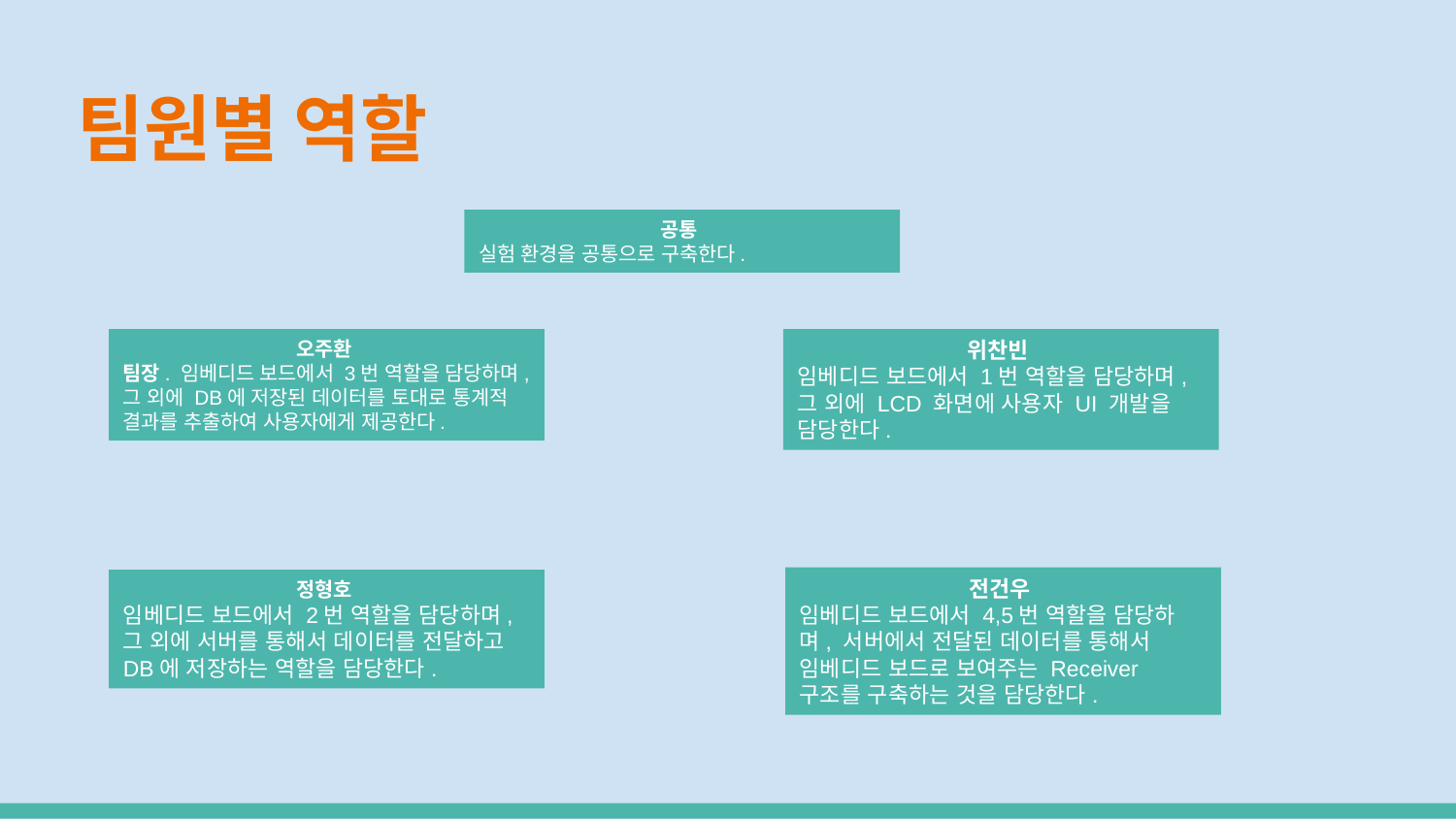

팀원별 역할
공통
실험 환경을 공통으로 구축한다.
오주환
팀장. 임베디드 보드에서 3번 역할을 담당하며, 그 외에 DB에 저장된 데이터를 토대로 통계적 결과를 추출하여 사용자에게 제공한다.
위찬빈
임베디드 보드에서 1번 역할을 담당하며, 그 외에 LCD 화면에 사용자 UI 개발을 담당한다.
전건우
임베디드 보드에서 4,5번 역할을 담당하며, 서버에서 전달된 데이터를 통해서 임베디드 보드로 보여주는 Receiver 구조를 구축하는 것을 담당한다.
정형호
임베디드 보드에서 2번 역할을 담당하며, 그 외에 서버를 통해서 데이터를 전달하고 DB에 저장하는 역할을 담당한다.